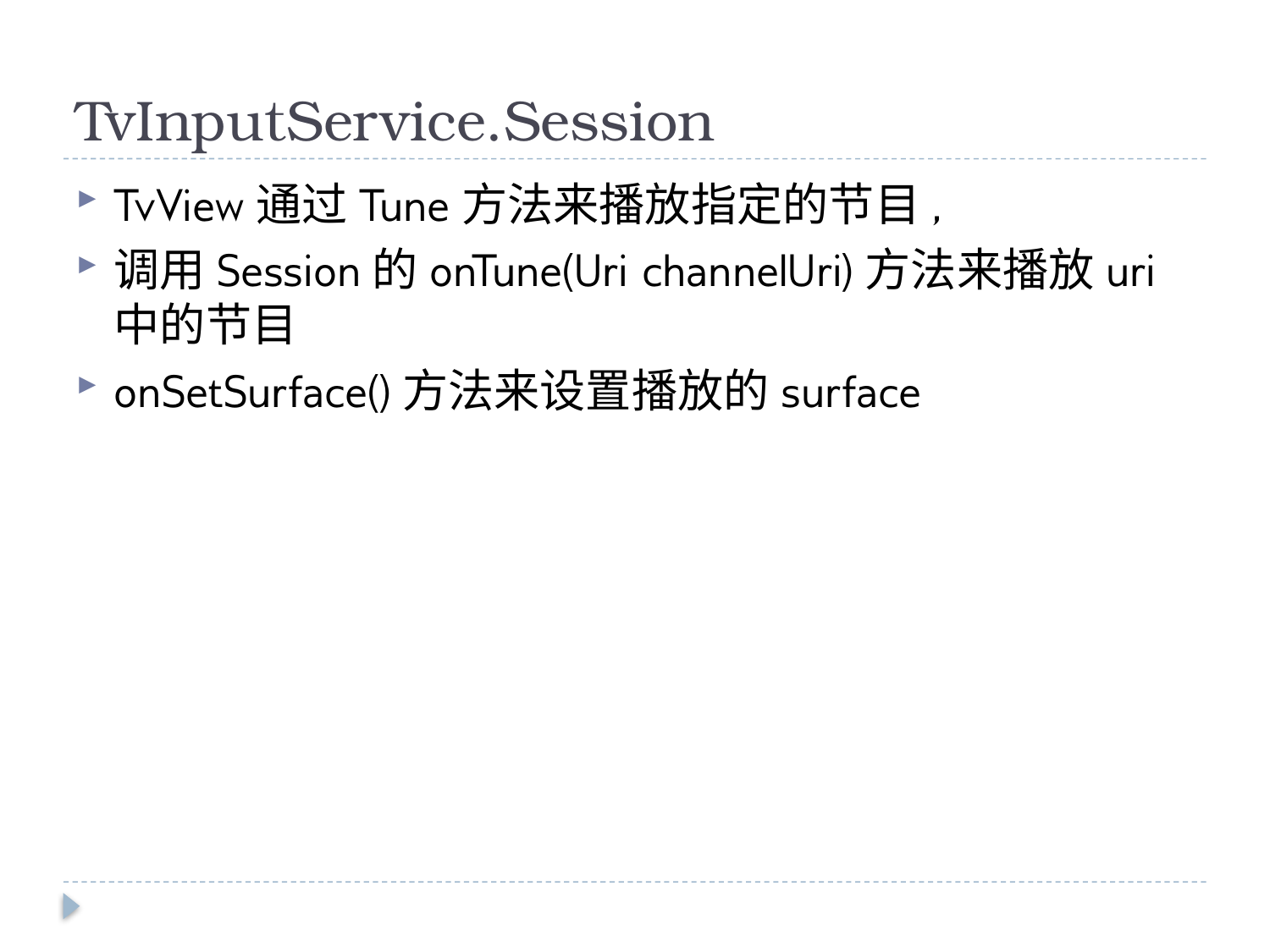

# TvInputService.Session
TvView通过Tune方法来播放指定的节目,
调用Session的onTune(Uri channelUri)方法来播放uri中的节目
onSetSurface()方法来设置播放的surface